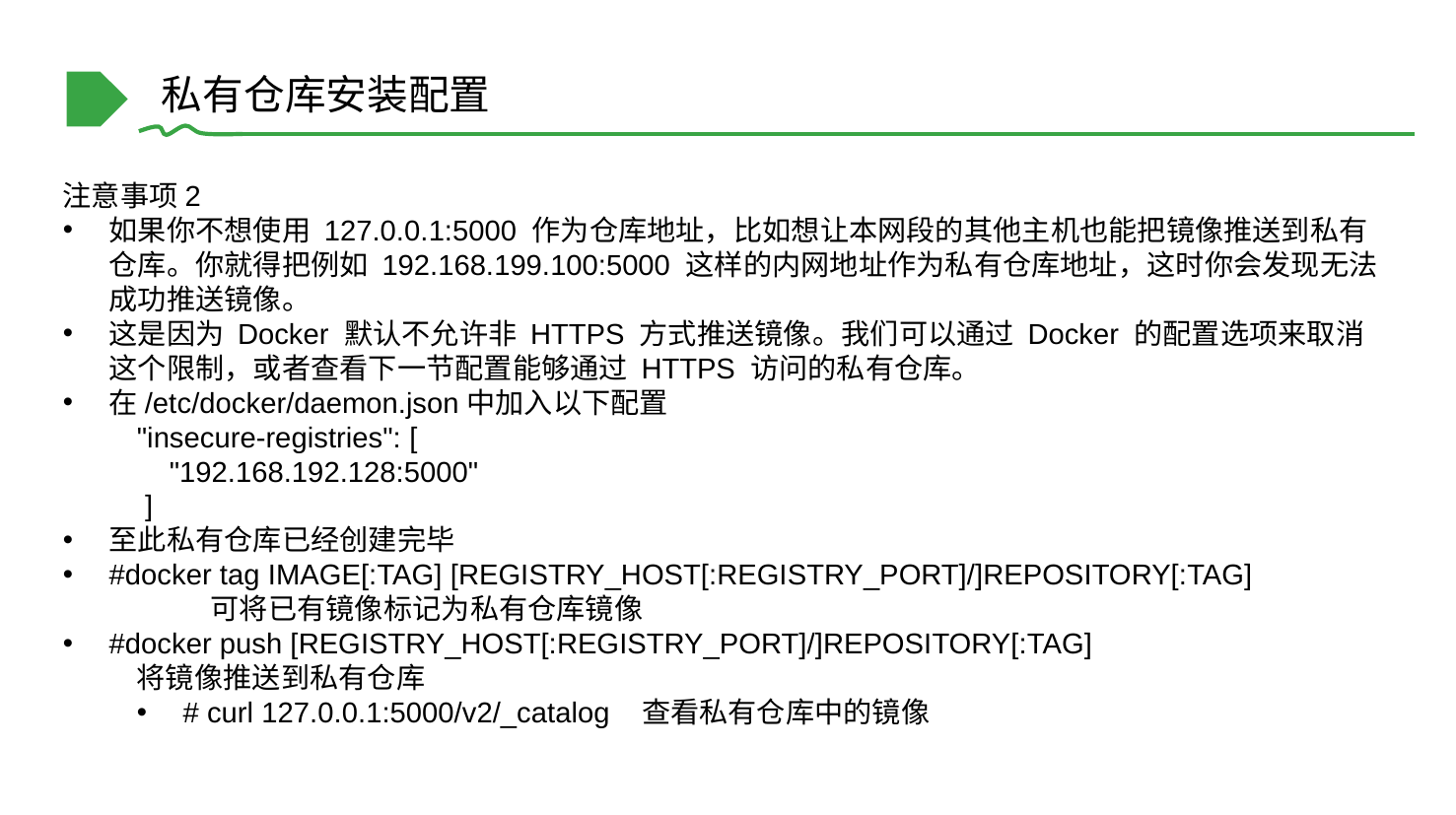

私有仓库安装配置

注意事项2
如果你不想使用 127.0.0.1:5000 作为仓库地址，比如想让本网段的其他主机也能把镜像推送到私有仓库。你就得把例如 192.168.199.100:5000 这样的内网地址作为私有仓库地址，这时你会发现无法成功推送镜像。
这是因为 Docker 默认不允许非 HTTPS 方式推送镜像。我们可以通过 Docker 的配置选项来取消这个限制，或者查看下一节配置能够通过 HTTPS 访问的私有仓库。
在/etc/docker/daemon.json中加入以下配置
"insecure-registries": [
    "192.168.192.128:5000"
 ]
至此私有仓库已经创建完毕
#docker tag IMAGE[:TAG] [REGISTRY_HOST[:REGISTRY_PORT]/]REPOSITORY[:TAG]
	可将已有镜像标记为私有仓库镜像
#docker push [REGISTRY_HOST[:REGISTRY_PORT]/]REPOSITORY[:TAG]
将镜像推送到私有仓库
# curl 127.0.0.1:5000/v2/_catalog   查看私有仓库中的镜像